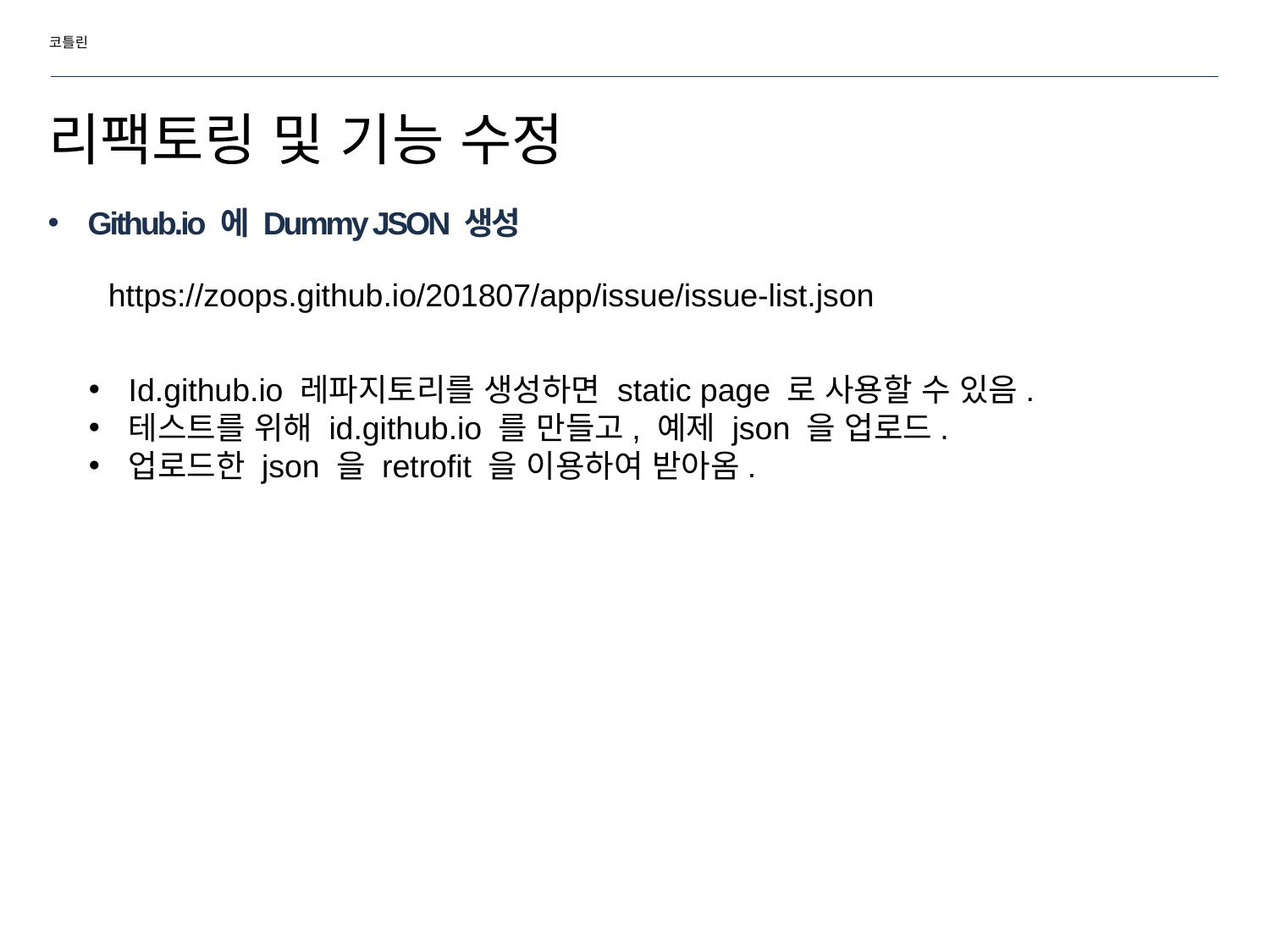

코틀린
# 리팩토링 및 기능 수정
Github.io 에 Dummy JSON 생성

https://zoops.github.io/201807/app/issue/issue-list.json
Id.github.io 레파지토리를 생성하면 static page 로 사용할 수 있음.
테스트를 위해 id.github.io 를 만들고, 예제 json 을 업로드.
업로드한 json 을 retrofit 을 이용하여 받아옴.